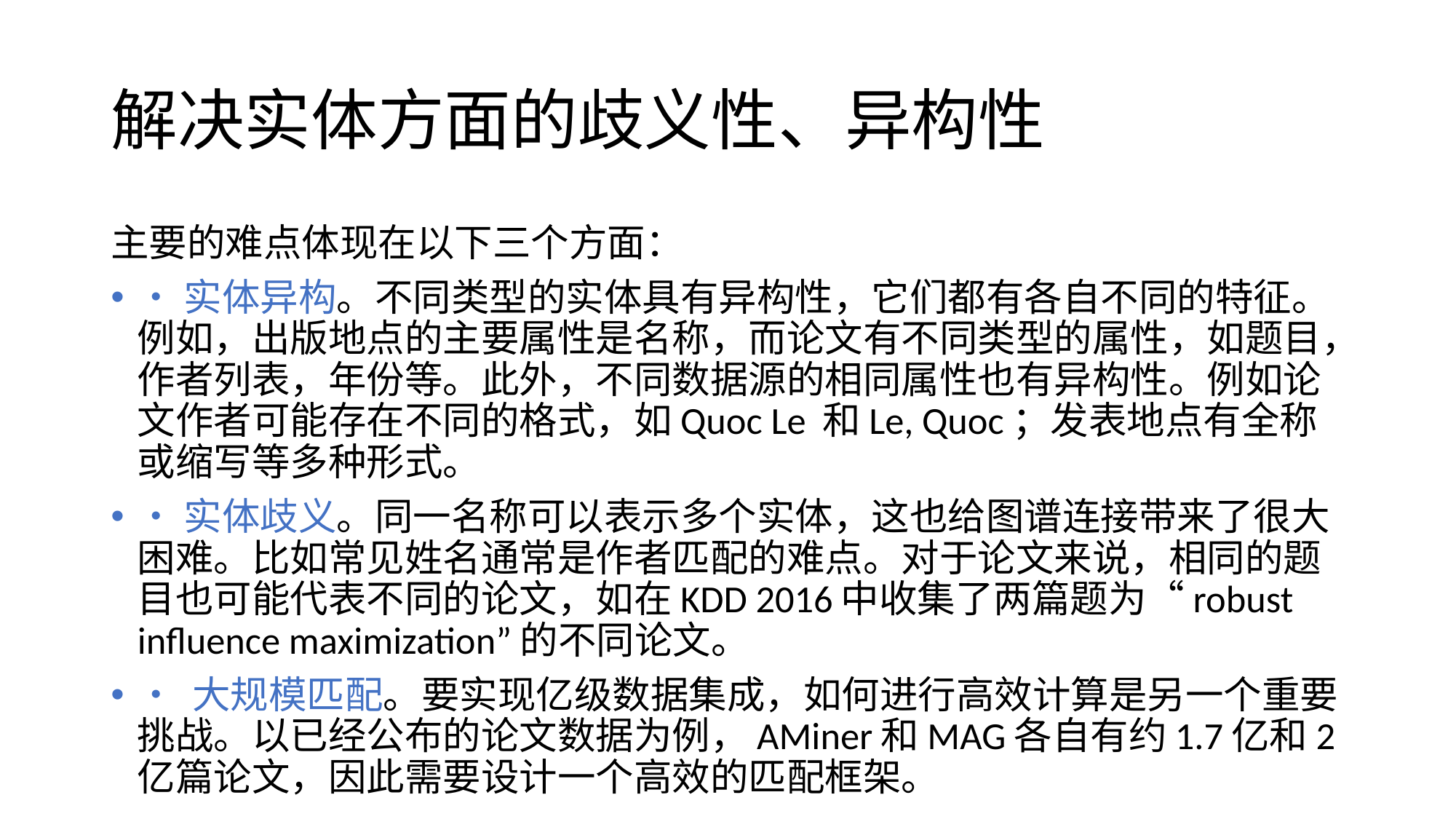

# 解决实体方面的歧义性、异构性
主要的难点体现在以下三个方面：
•实体异构。不同类型的实体具有异构性，它们都有各自不同的特征。例如，出版地点的主要属性是名称，而论文有不同类型的属性，如题目，作者列表，年份等。此外，不同数据源的相同属性也有异构性。例如论文作者可能存在不同的格式，如Quoc Le 和Le, Quoc；发表地点有全称或缩写等多种形式。
•实体歧义。同一名称可以表示多个实体，这也给图谱连接带来了很大困难。比如常见姓名通常是作者匹配的难点。对于论文来说，相同的题目也可能代表不同的论文，如在KDD 2016中收集了两篇题为“robust influence maximization”的不同论文。
• 大规模匹配。要实现亿级数据集成，如何进行高效计算是另一个重要挑战。以已经公布的论文数据为例，AMiner和MAG各自有约1.7亿和2亿篇论文，因此需要设计一个高效的匹配框架。